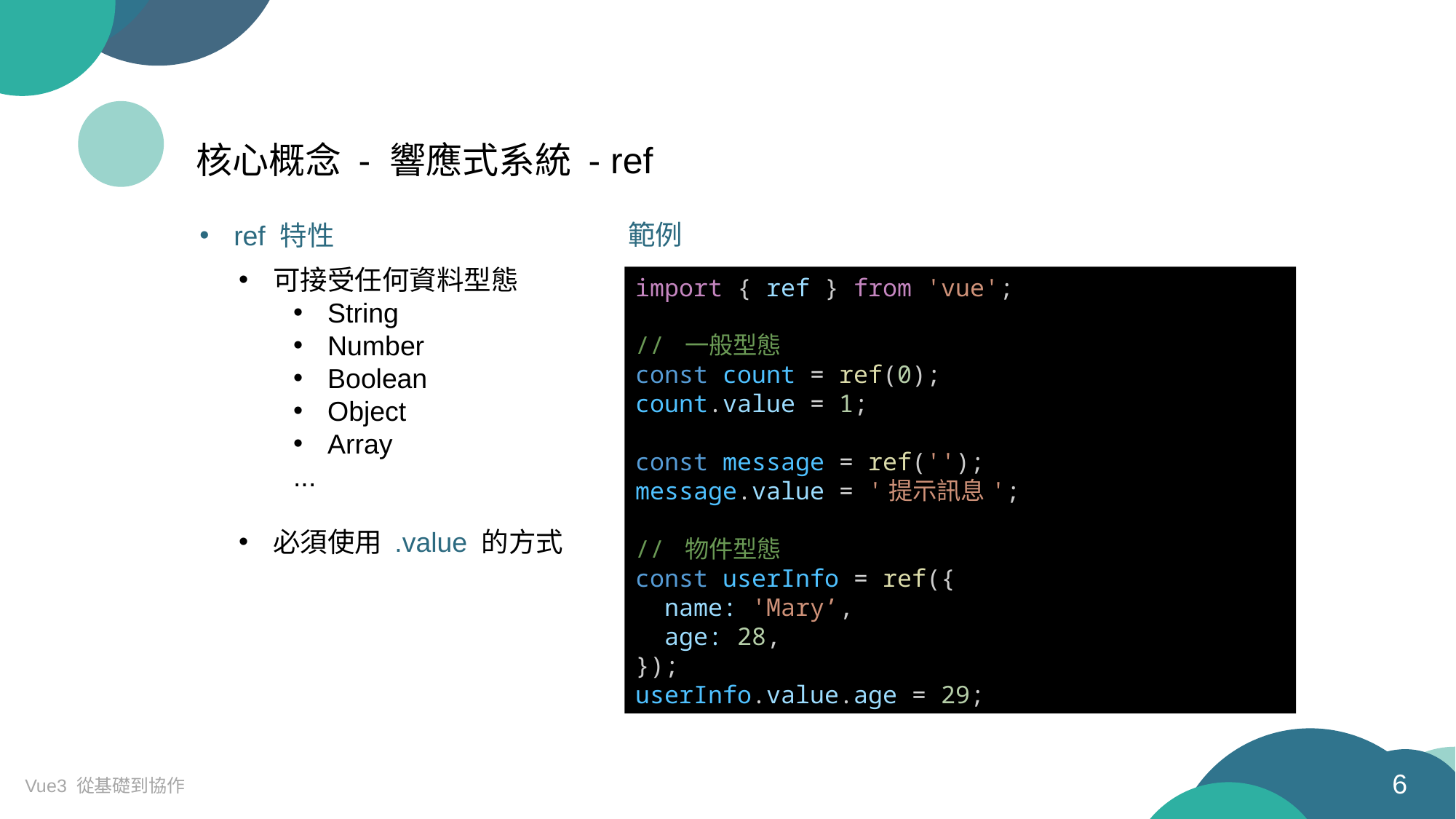

核心概念 - 響應式系統 - ref
範例
import { ref } from 'vue';
// 一般型態
const count = ref(0);
count.value = 1;
const message = ref('');
message.value = '提示訊息';
// 物件型態
const userInfo = ref({
  name: 'Mary’,
  age: 28,
});
userInfo.value.age = 29;
ref 特性
可接受任何資料型態
String
Number
Boolean
Object
Array
...

必須使用 .value 的方式

6
Vue3 從基礎到協作